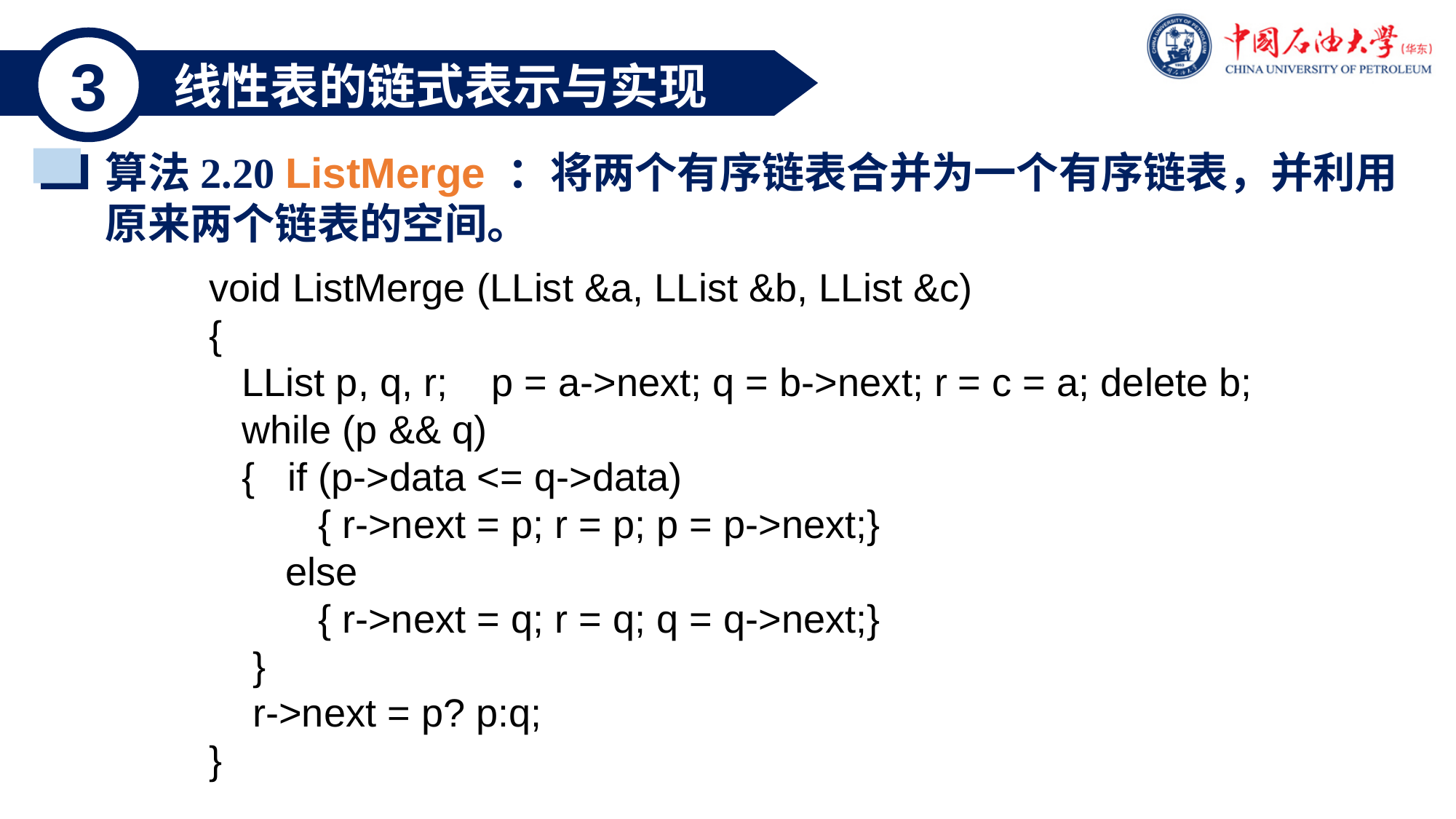

3
线性表的链式表示与实现
算法2.20 ListMerge ：将两个有序链表合并为一个有序链表，并利用
原来两个链表的空间。

void ListMerge (LList &a, LList &b, LList &c)
{
   LList p, q, r;    p = a->next; q = b->next; r = c = a; delete b;
   while (p && q)
   {   if (p->data <= q->data)
          { r->next = p; r = p; p = p->next;}
       else
          { r->next = q; r = q; q = q->next;}
    }
    r->next = p? p:q;
}